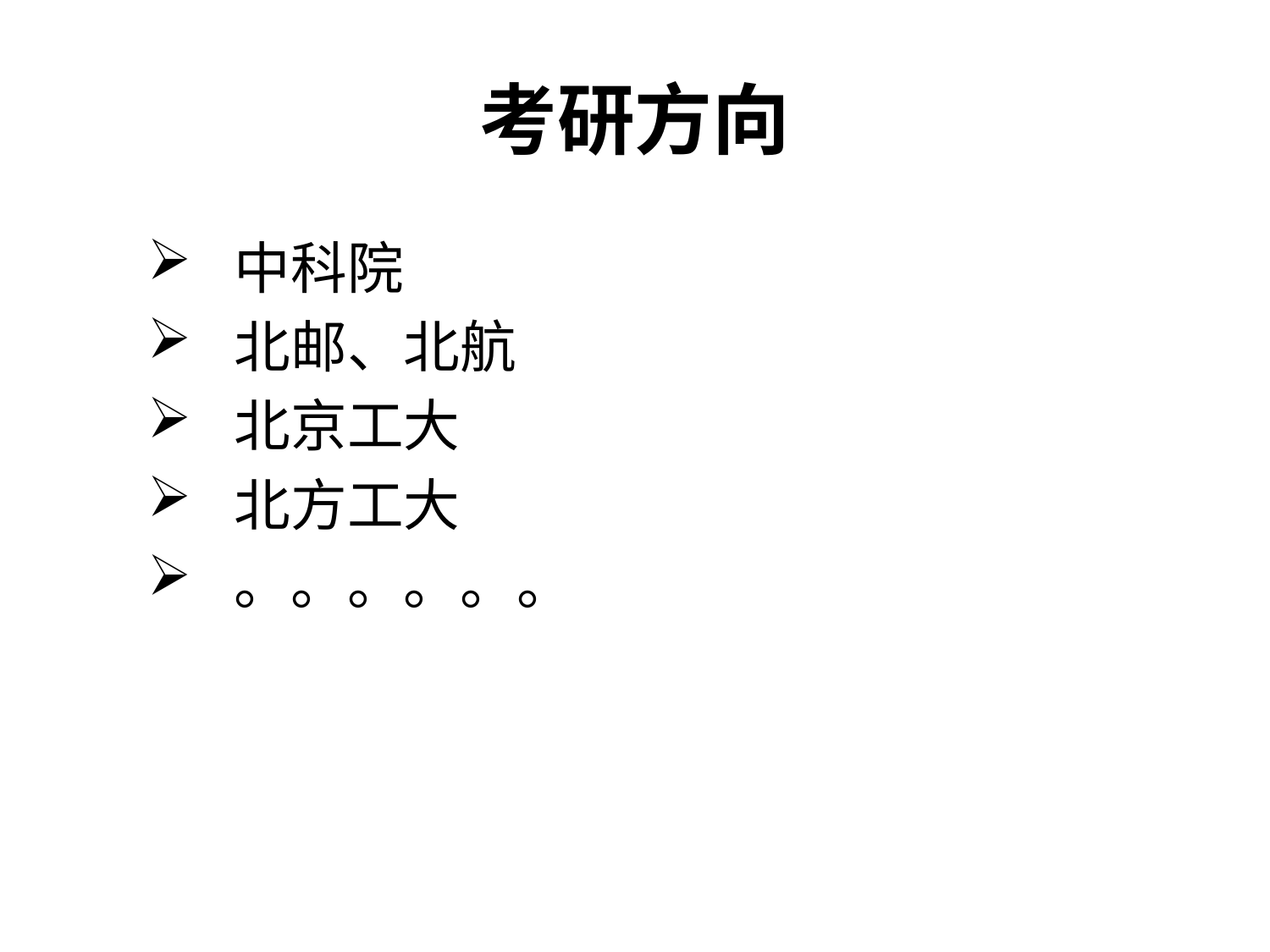

# 考研方向
  中科院
  北邮、北航
  北京工大
  北方工大
  。。。。。。